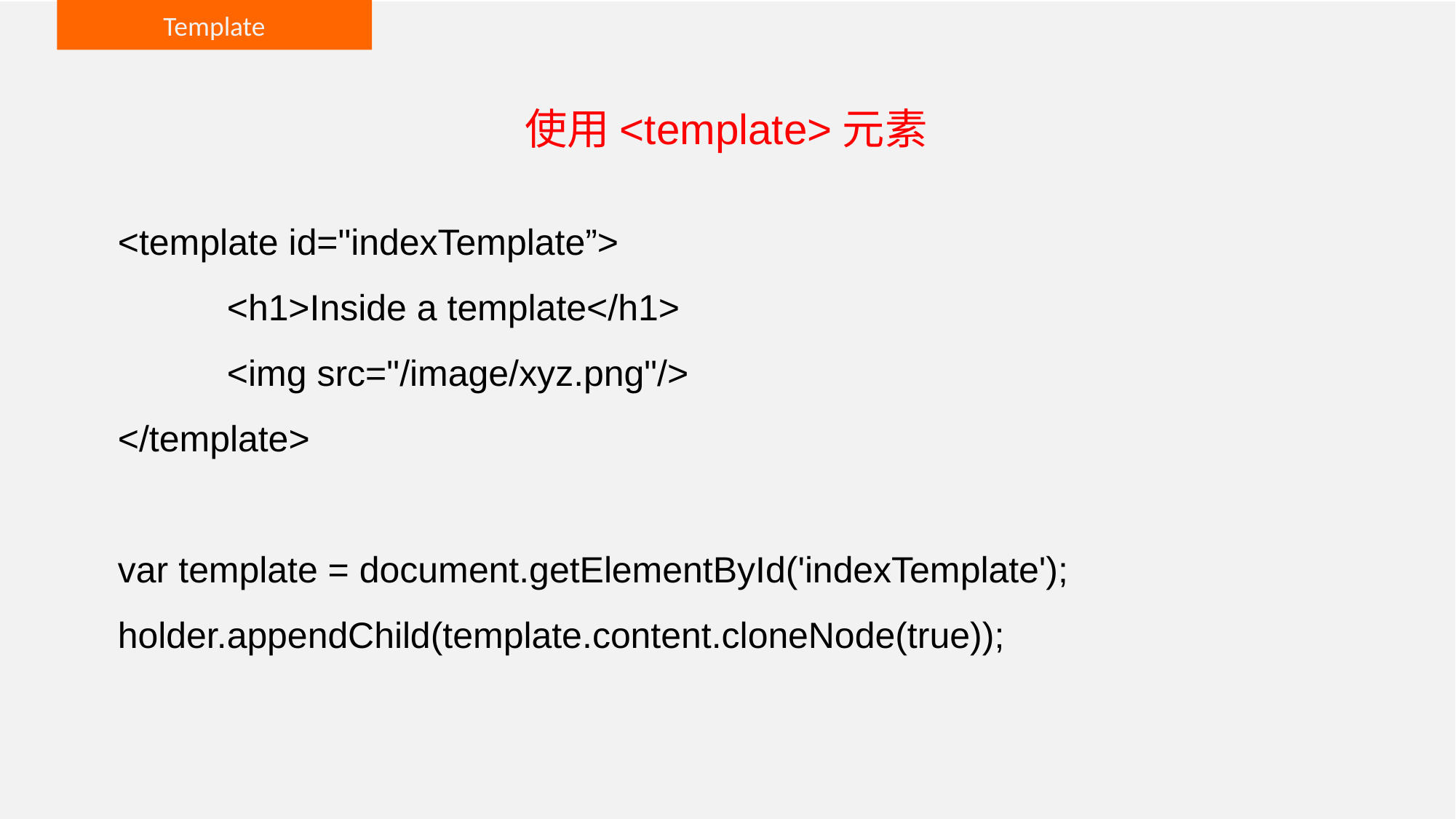

Template

使用<template>元素
<template id="indexTemplate”>
 	<h1>Inside a template</h1>
	<img src="/image/xyz.png"/>
</template>

var template = document.getElementById('indexTemplate');
holder.appendChild(template.content.cloneNode(true));